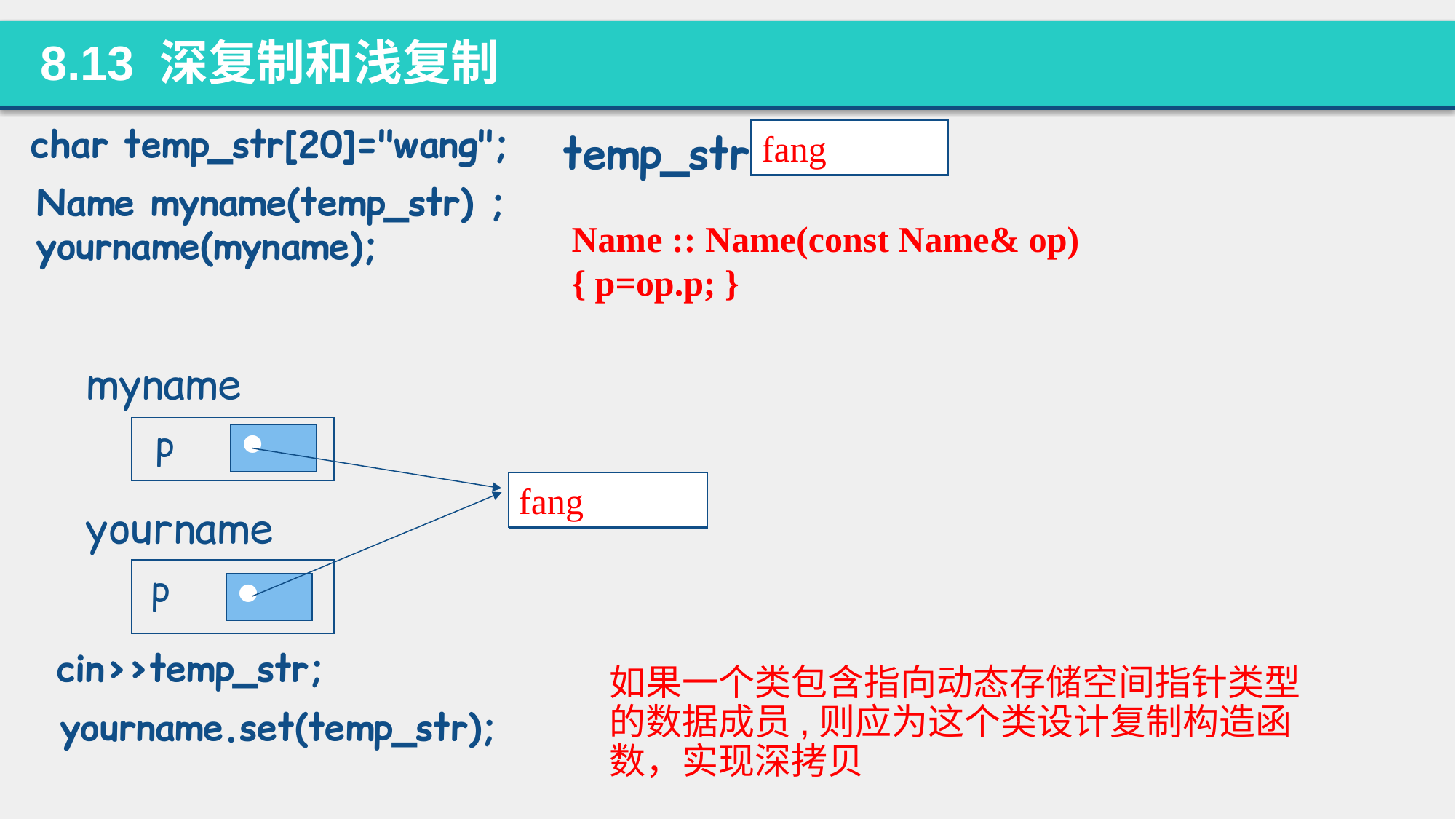

8.13 深复制和浅复制
char temp_str[20]="wang";
fang
temp_str
wang
Name myname(temp_str) ;
yourname(myname);
Name :: Name(const Name& op)
{ p=op.p; }
myname
p

fang
wang

yourname

p

cin>>temp_str;
如果一个类包含指向动态存储空间指针类型的数据成员,则应为这个类设计复制构造函数，实现深拷贝
yourname.set(temp_str);